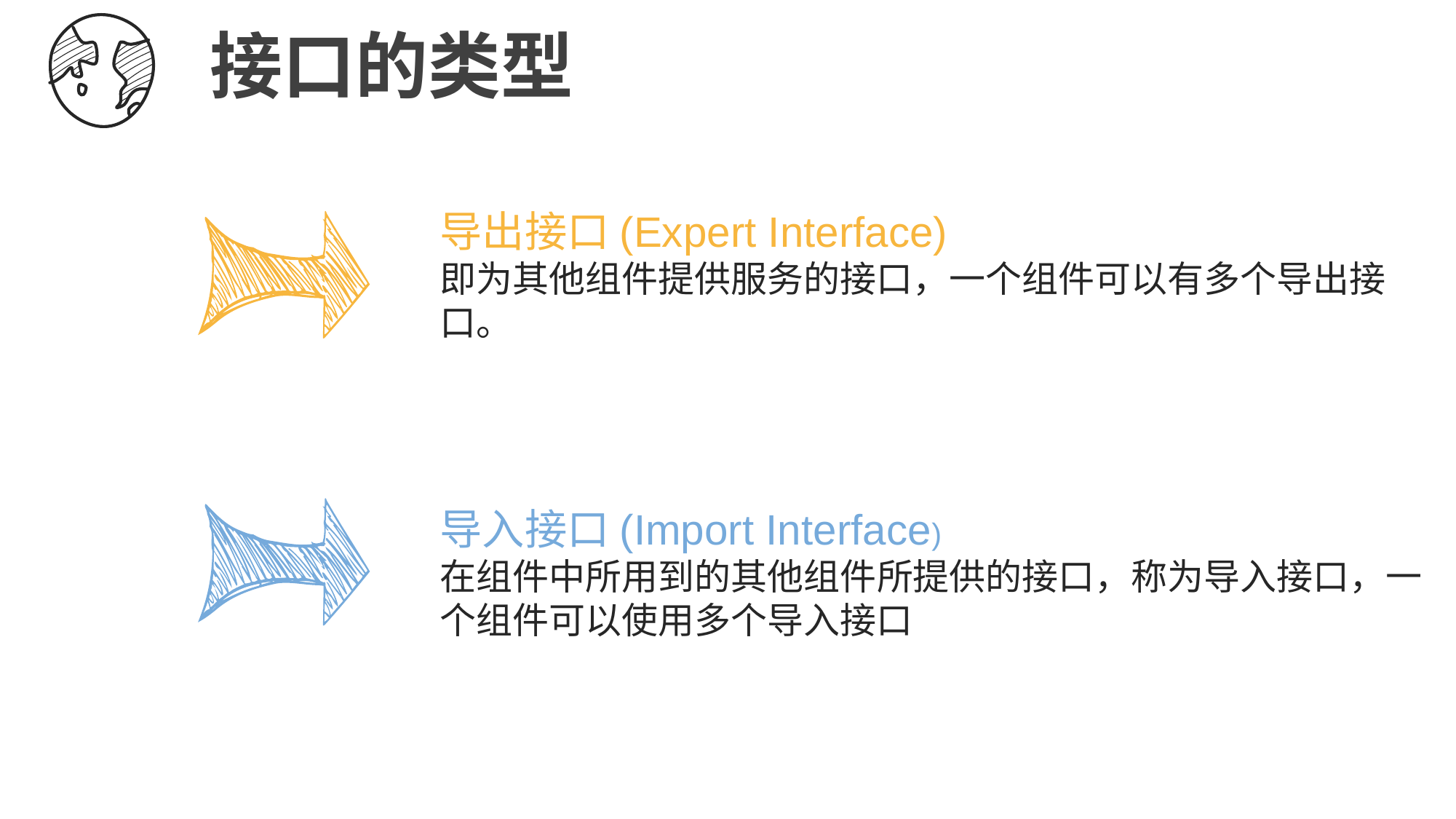

接口的类型

导出接口(Expert Interface)
即为其他组件提供服务的接口，一个组件可以有多个导出接口。

导入接口(Import Interface)
在组件中所用到的其他组件所提供的接口，称为导入接口，一个组件可以使用多个导入接口